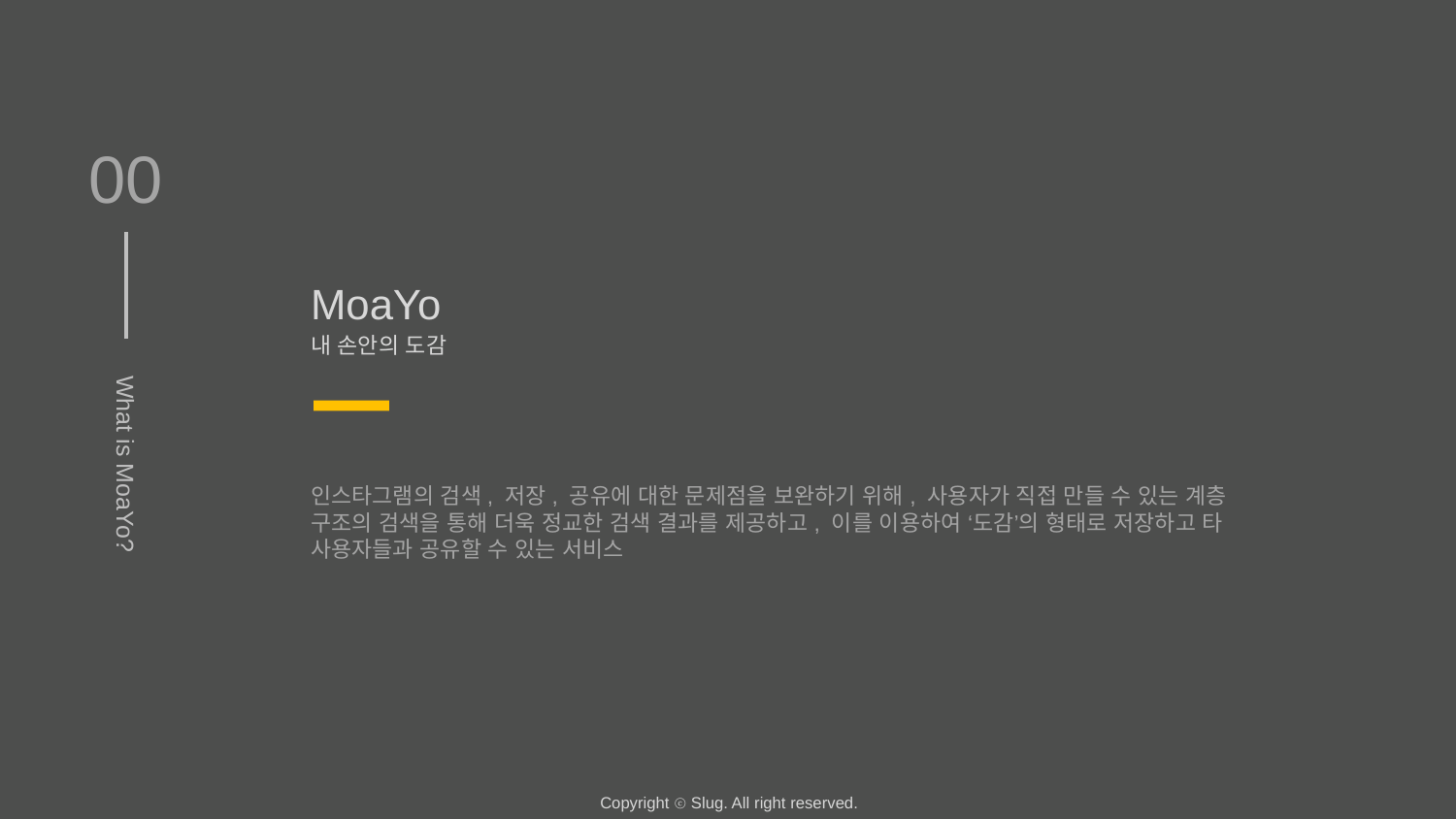

00
What is MoaYo?
MoaYo
내 손안의 도감

인스타그램의 검색, 저장, 공유에 대한 문제점을 보완하기 위해, 사용자가 직접 만들 수 있는 계층 구조의 검색을 통해 더욱 정교한 검색 결과를 제공하고, 이를 이용하여 ‘도감’의 형태로 저장하고 타 사용자들과 공유할 수 있는 서비스
Copyright ⓒ Slug. All right reserved.